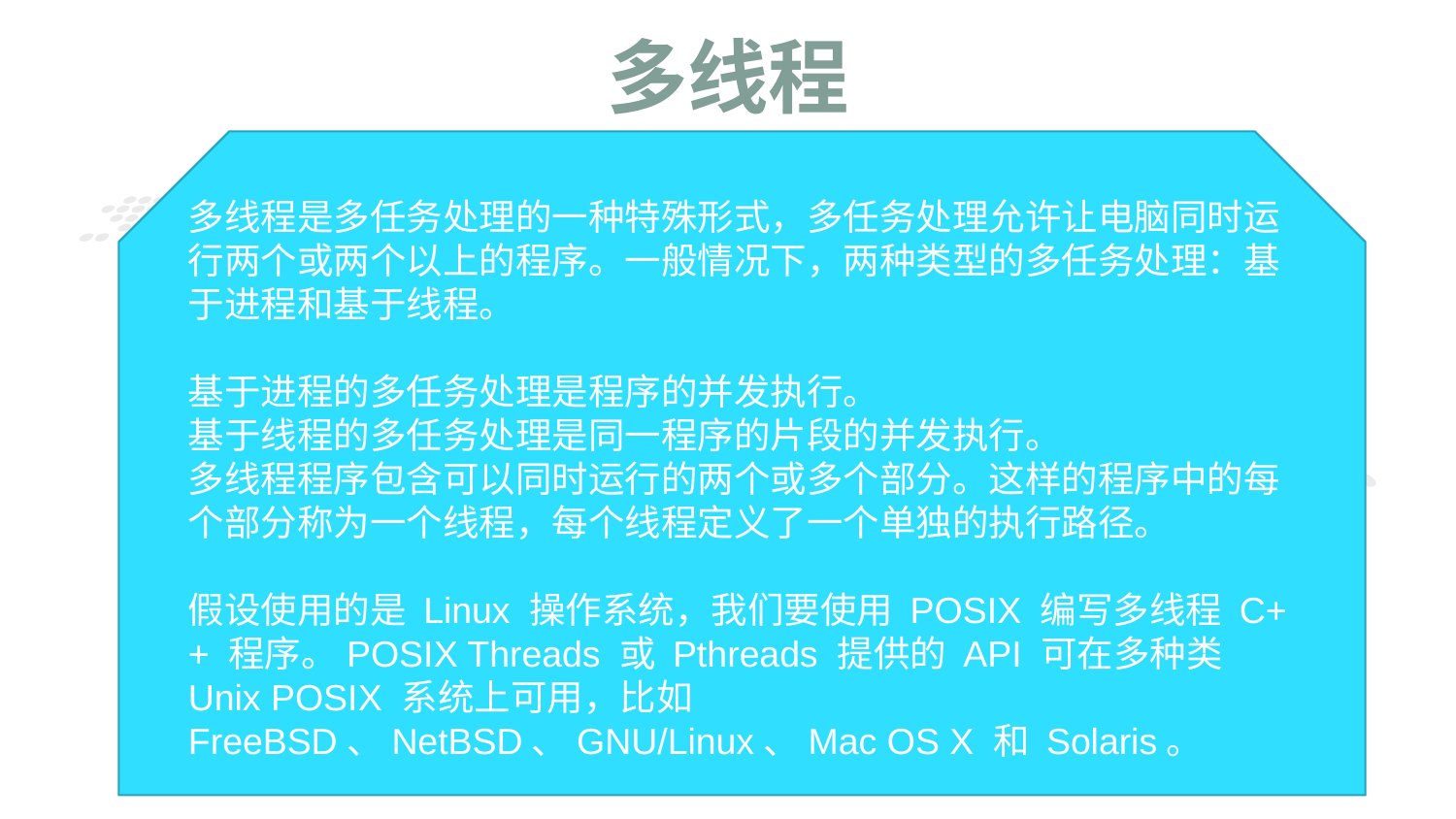

多线程
多线程是多任务处理的一种特殊形式，多任务处理允许让电脑同时运行两个或两个以上的程序。一般情况下，两种类型的多任务处理：基于进程和基于线程。

基于进程的多任务处理是程序的并发执行。
基于线程的多任务处理是同一程序的片段的并发执行。
多线程程序包含可以同时运行的两个或多个部分。这样的程序中的每个部分称为一个线程，每个线程定义了一个单独的执行路径。

假设使用的是 Linux 操作系统，我们要使用 POSIX 编写多线程 C++ 程序。POSIX Threads 或 Pthreads 提供的 API 可在多种类 Unix POSIX 系统上可用，比如 FreeBSD、NetBSD、GNU/Linux、Mac OS X 和 Solaris。